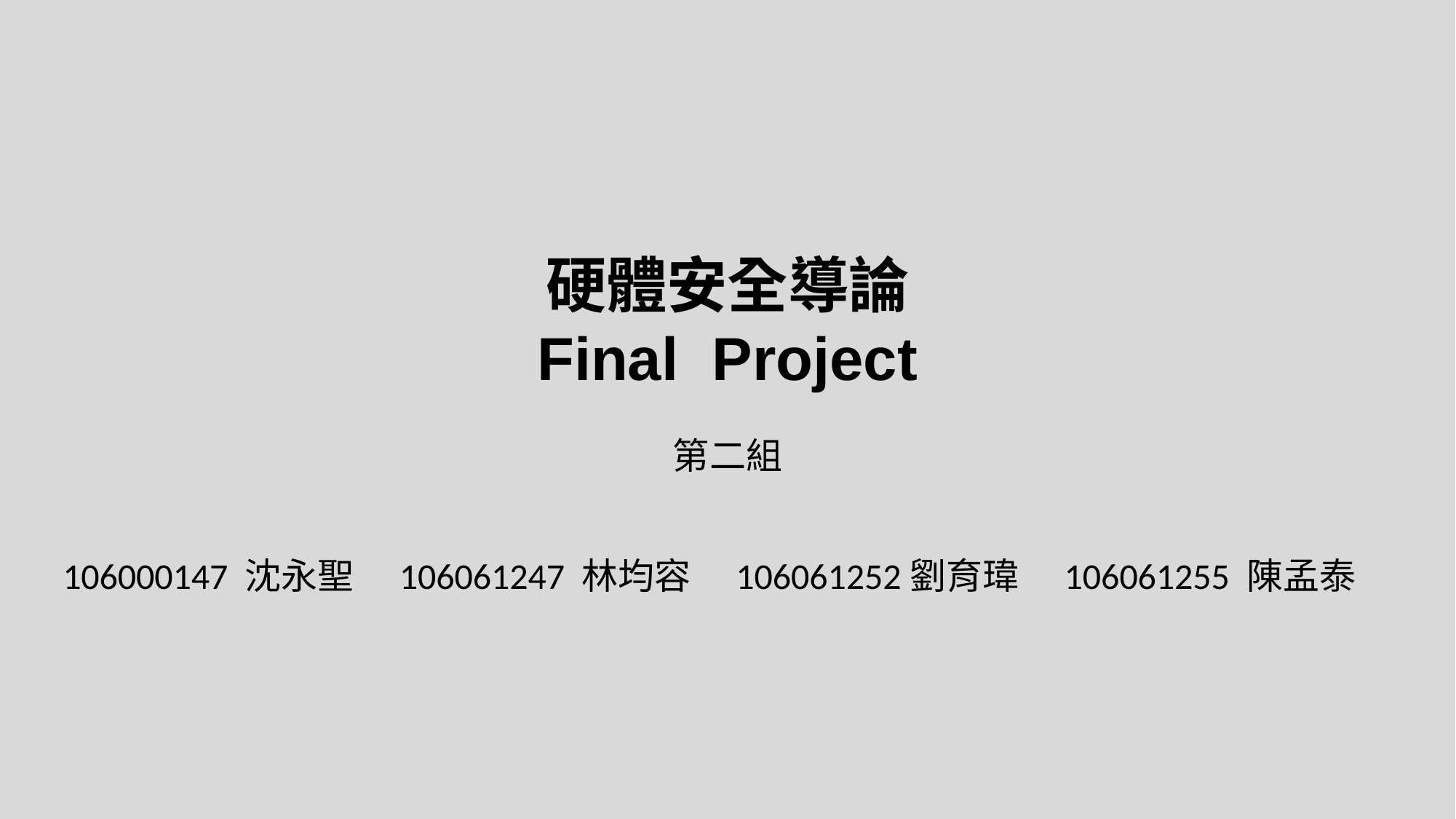

資料蒐集

Sample size
蒐集方法
01
硬體安全導論
Final  Project
參數設定

參數設定
02
第二組
結果與分析

Pass rate
分析
03
106000147 沈永聖　106061247 林均容　106061252劉育瑋　106061255 陳孟泰
Quality of TRNG

Quality of TRNG
04